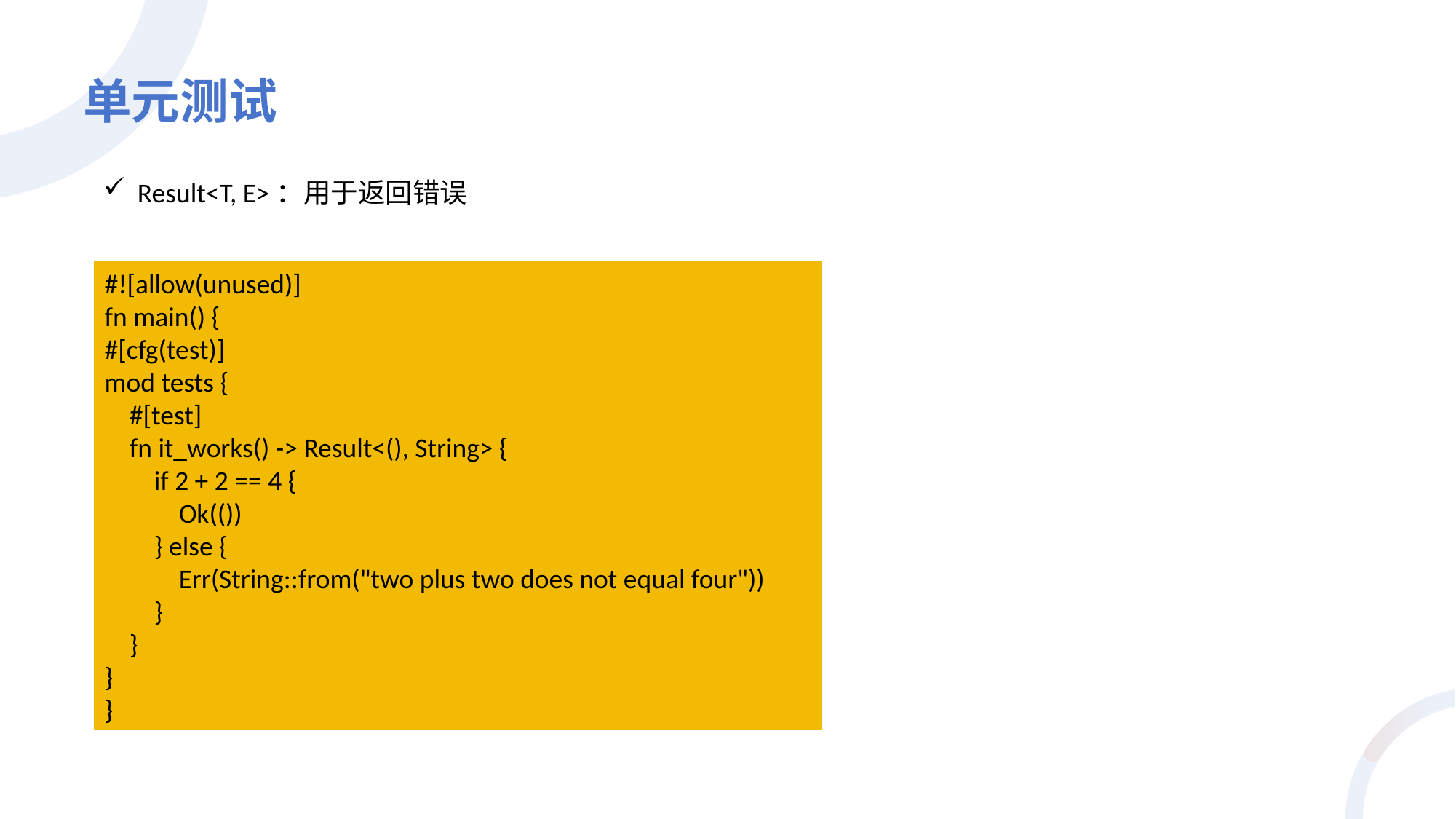

# 单元测试
Result<T, E>：用于返回错误
#![allow(unused)]
fn main() {
#[cfg(test)]
mod tests {
    #[test]
    fn it_works() -> Result<(), String> {
        if 2 + 2 == 4 {
            Ok(())
        } else {
            Err(String::from("two plus two does not equal four"))
        }
    }
}
}